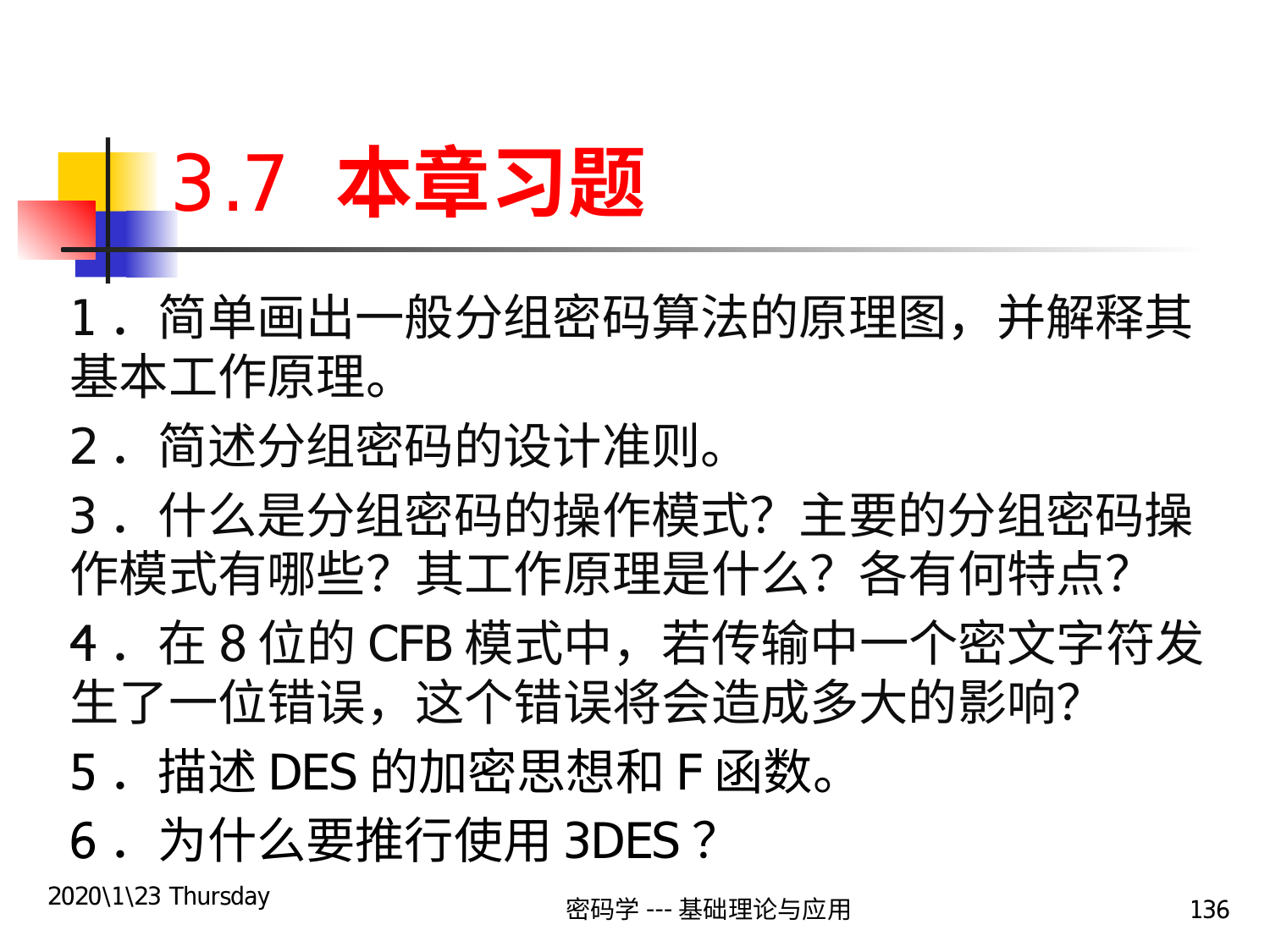

# 3.7 本章习题
1．简单画出一般分组密码算法的原理图，并解释其基本工作原理。
2．简述分组密码的设计准则。
3．什么是分组密码的操作模式？主要的分组密码操作模式有哪些？其工作原理是什么？各有何特点？
4．在8位的CFB模式中，若传输中一个密文字符发生了一位错误，这个错误将会造成多大的影响？
5．描述DES的加密思想和F函数。
6．为什么要推行使用3DES？

2020\1\23 Thursday
密码学---基础理论与应用
136